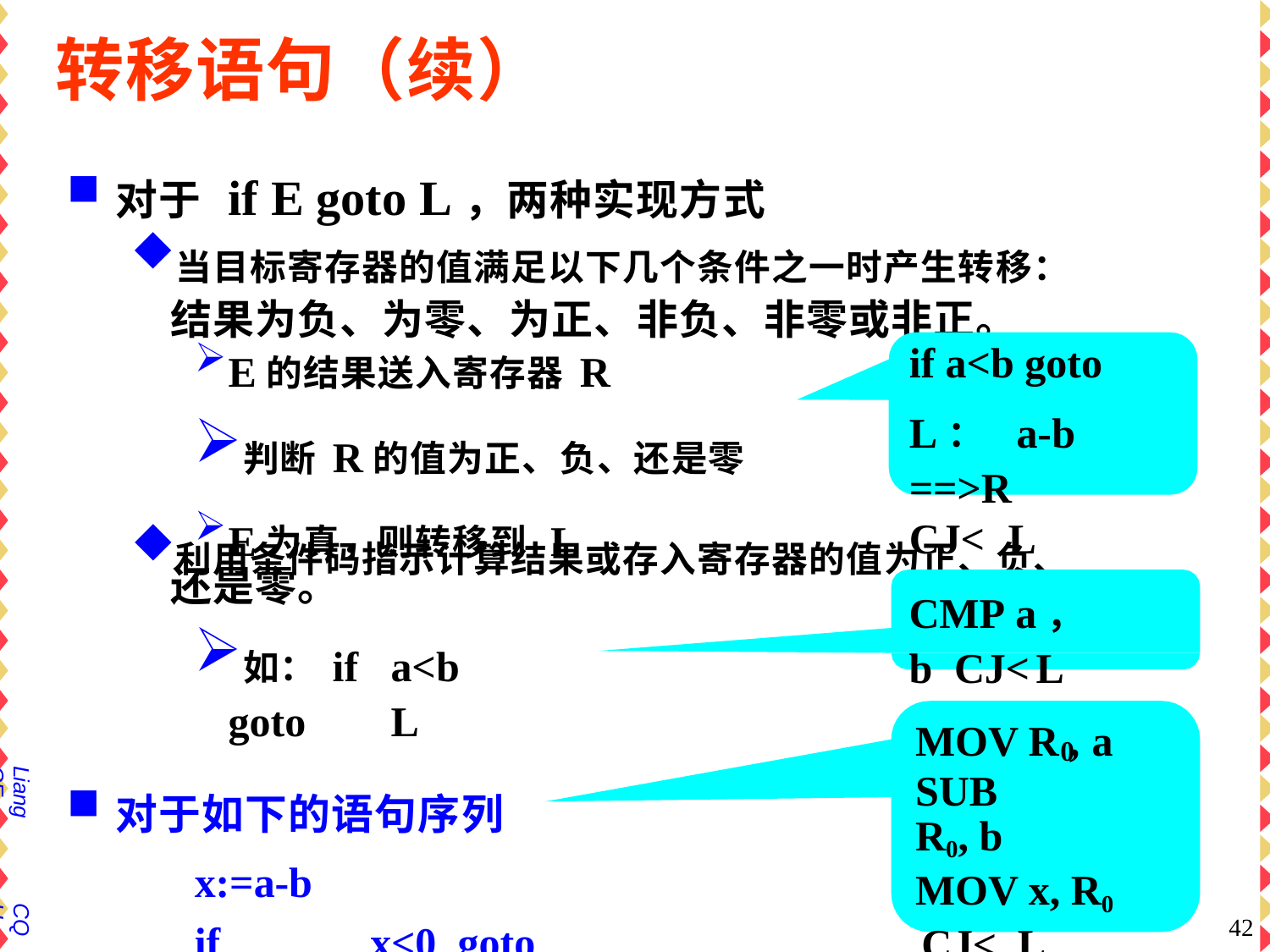

# 转移语句（续）
对于 if E goto L，两种实现方式
当目标寄存器的值满足以下几个条件之一时产生转移：
结果为负、为零、为正、非负、非零或非正。
E的结果送入寄存器R
判断R的值为正、负、还是零
E为真，则转移到 L

if a<b goto L：  a-b ==>R
CJ<	L
利用条件码指示计算结果或存入寄存器的值为正、负、
还是零。
如：if	a<b	goto	L
对于如下的语句序列
x:=a-b
if	x<0	goto	L
CMP a，b  CJ<	L

MOV R , a
0
SUB	R0, b
MOV x, R0  CJ<	L
Liang GE
CQU
42